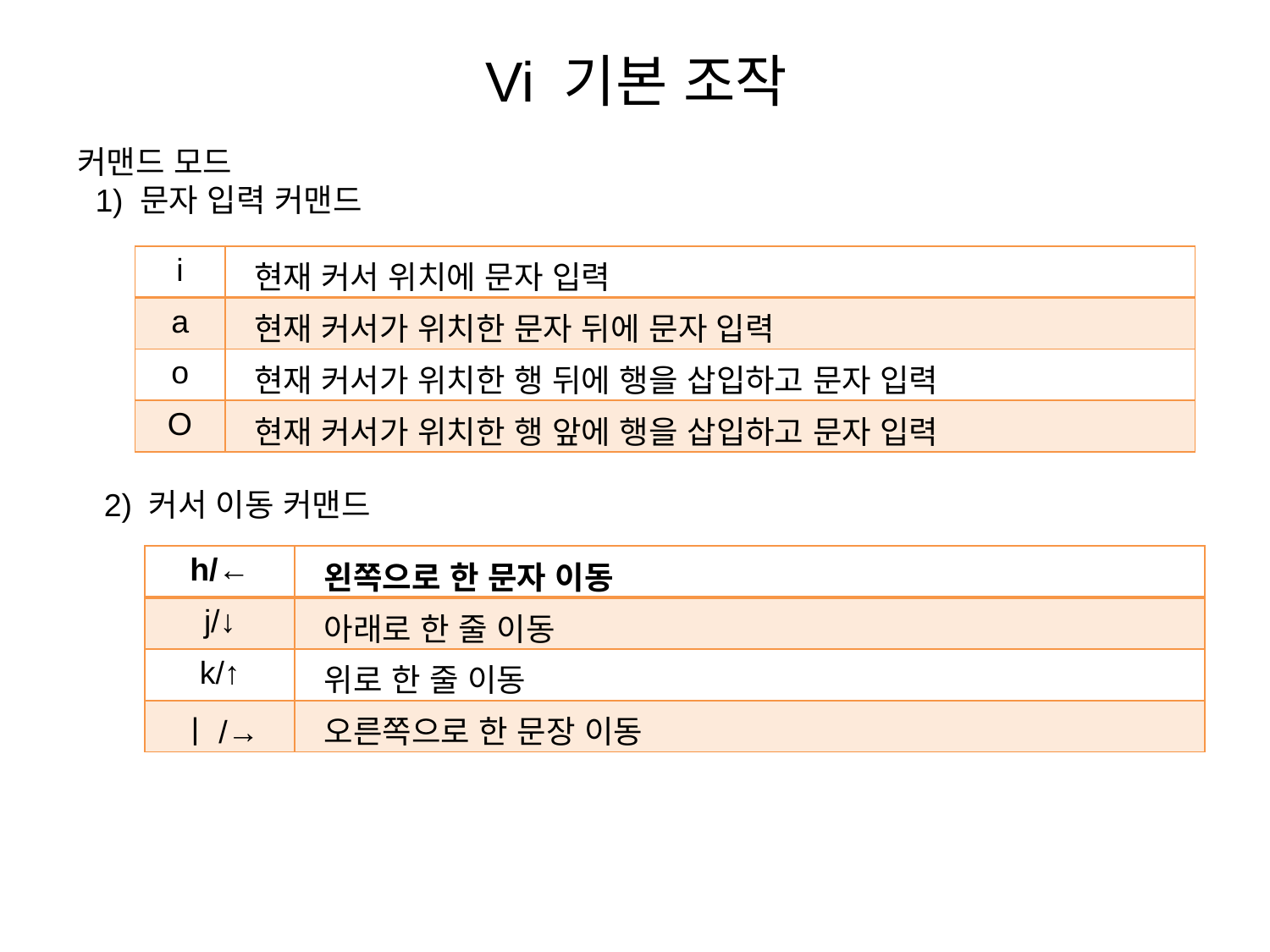

# Vi 기본 조작
커맨드 모드
  1) 문자 입력 커맨드

   2) 커서 이동 커맨드

| i | 현재 커서 위치에 문자 입력 |
| --- | --- |
| a | 현재 커서가 위치한 문자 뒤에 문자 입력 |
| o | 현재 커서가 위치한 행 뒤에 행을 삽입하고 문자 입력 |
| O | 현재 커서가 위치한 행 앞에 행을 삽입하고 문자 입력 |
| h/← | 왼쪽으로 한 문자 이동 |
| --- | --- |
| j/↓ | 아래로 한 줄 이동 |
| k/↑ | 위로 한 줄 이동 |
| ㅣ/→ | 오른쪽으로 한 문장 이동 |